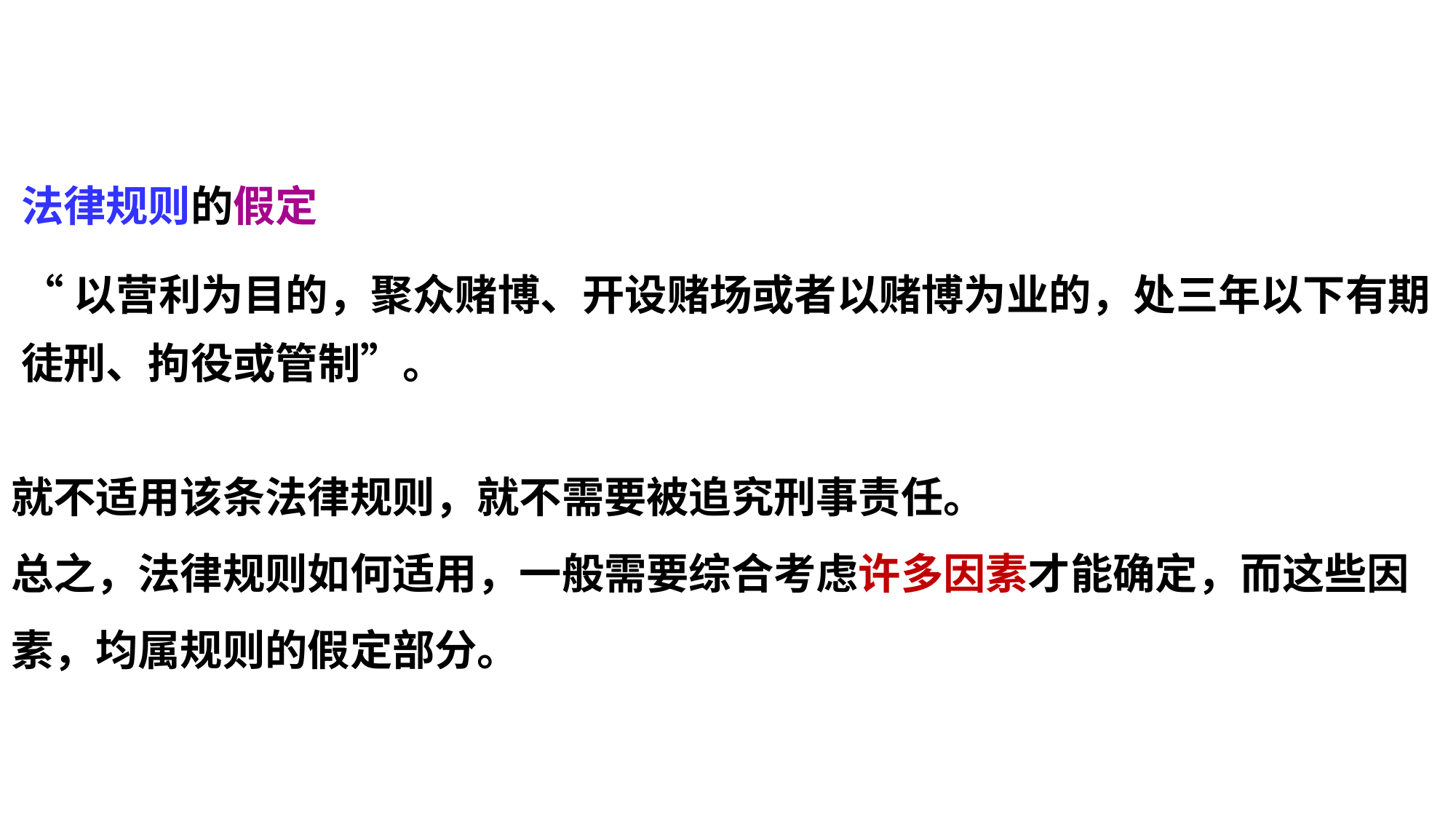

法律规则的假定

“以营利为目的，聚众赌博、开设赌场或者以赌博为业的，处三年以下有期徒刑、拘役或管制”。
就不适用该条法律规则，就不需要被追究刑事责任。
总之，法律规则如何适用，一般需要综合考虑许多因素才能确定，而这些因素，均属规则的假定部分。